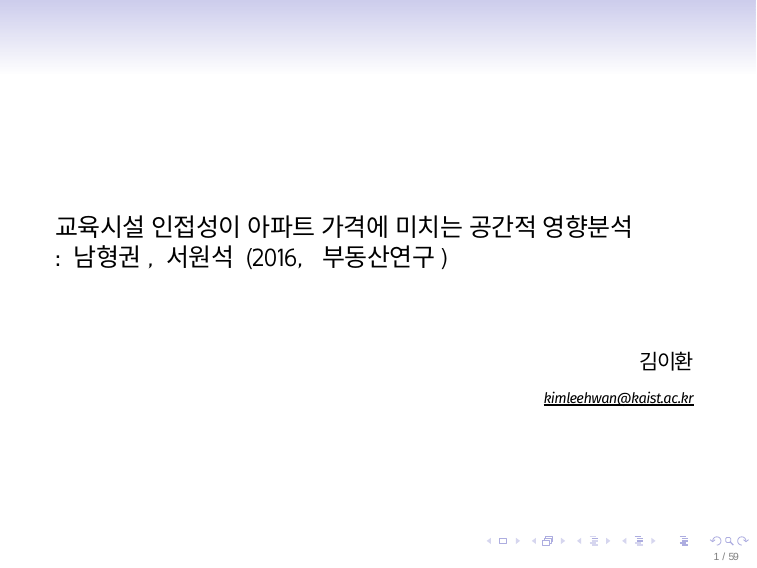

# 교육시설 인접성이 아파트 가격에 미치는 공간적 영향분석 : 남형권, 서원석 (2016,  부동산연구)
김이환

kimleehwan@kaist.ac.kr
1 / 59